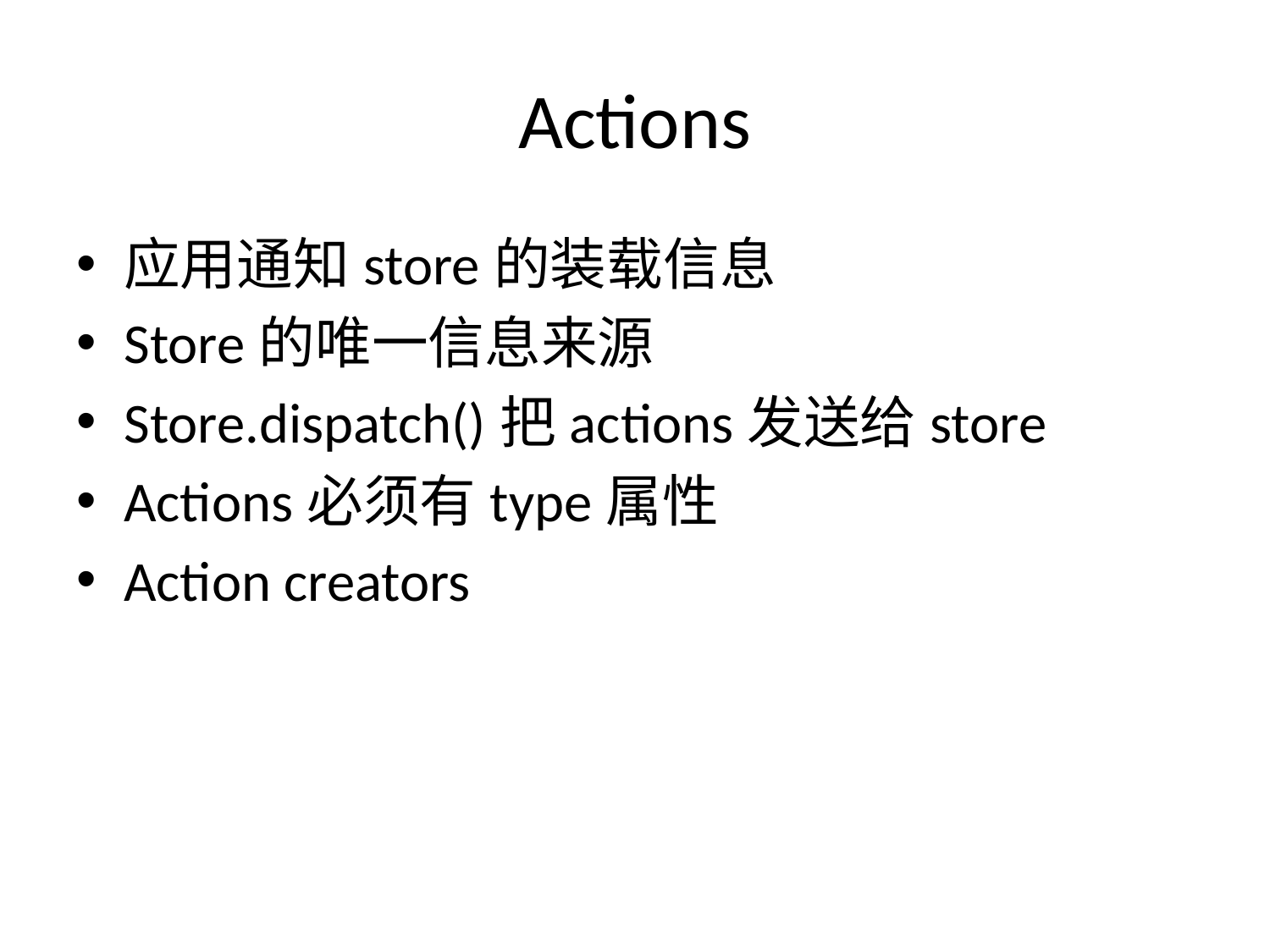

# Actions
应用通知store的装载信息
Store的唯一信息来源
Store.dispatch()把actions发送给store
Actions必须有type属性
Action creators